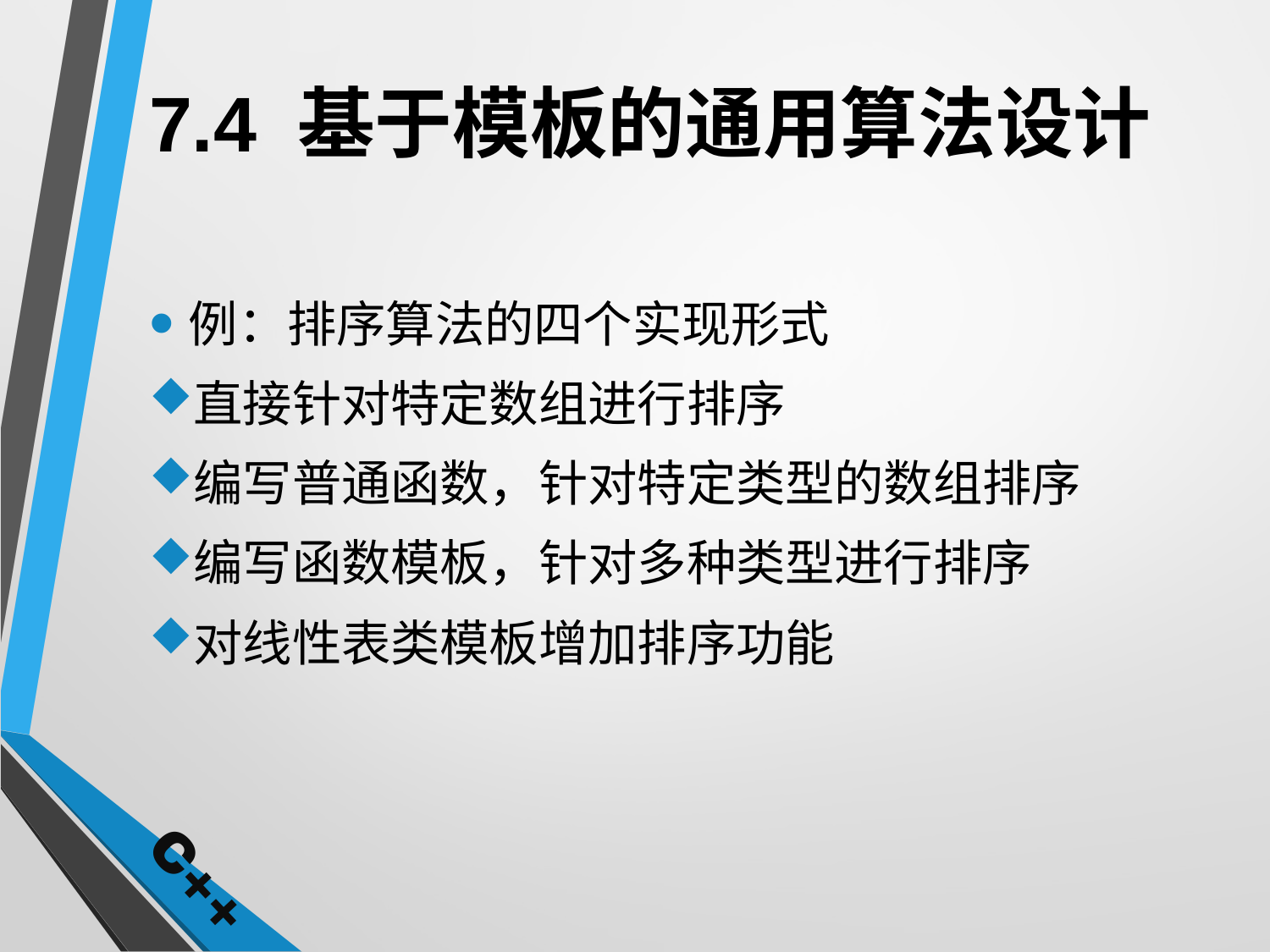

# 7.4 基于模板的通用算法设计
例：排序算法的四个实现形式
直接针对特定数组进行排序
编写普通函数，针对特定类型的数组排序
编写函数模板，针对多种类型进行排序
对线性表类模板增加排序功能